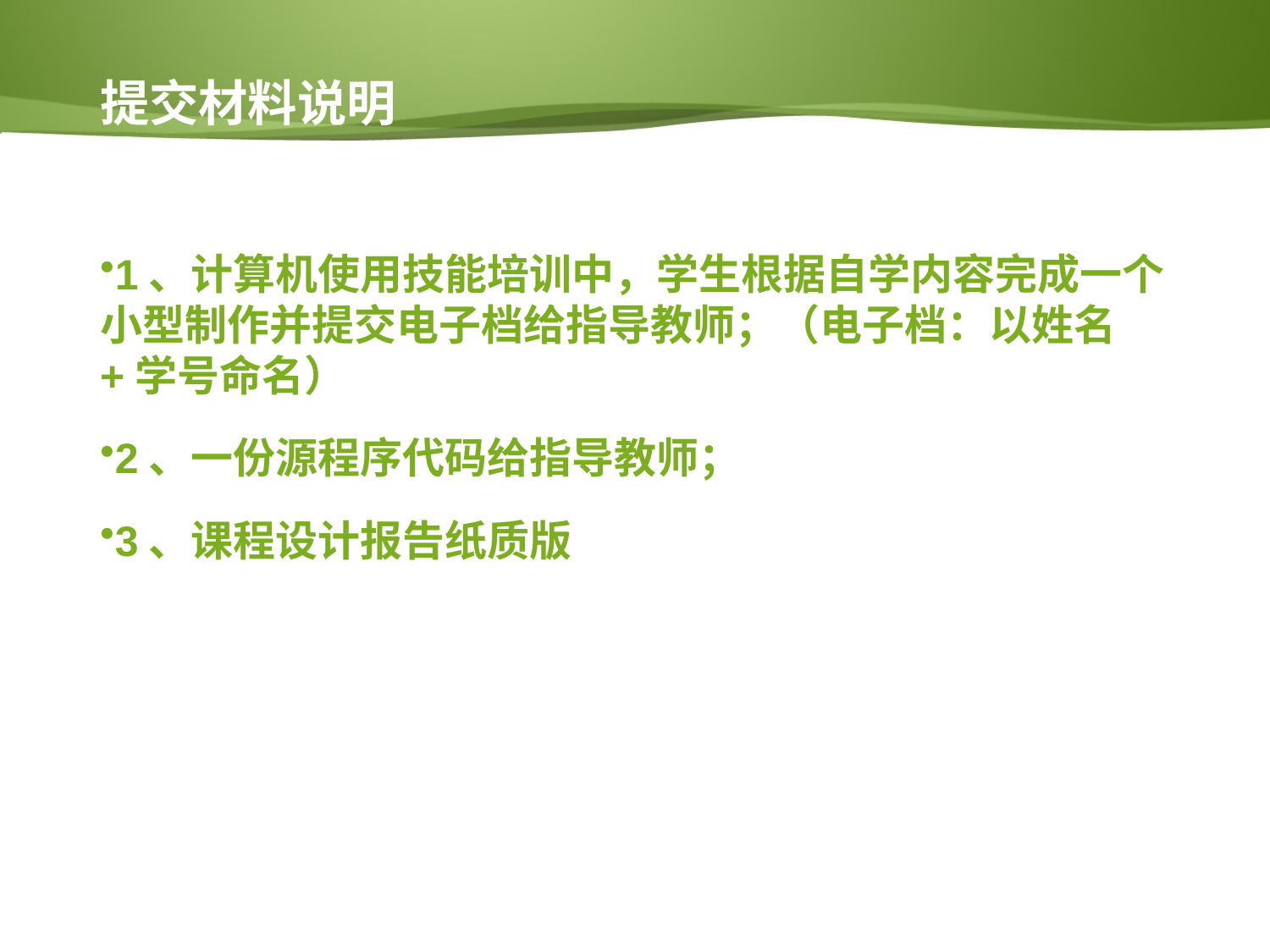

提交材料说明
1、计算机使用技能培训中，学生根据自学内容完成一个小型制作并提交电子档给指导教师；（电子档：以姓名+学号命名）
2、一份源程序代码给指导教师；
3、课程设计报告纸质版